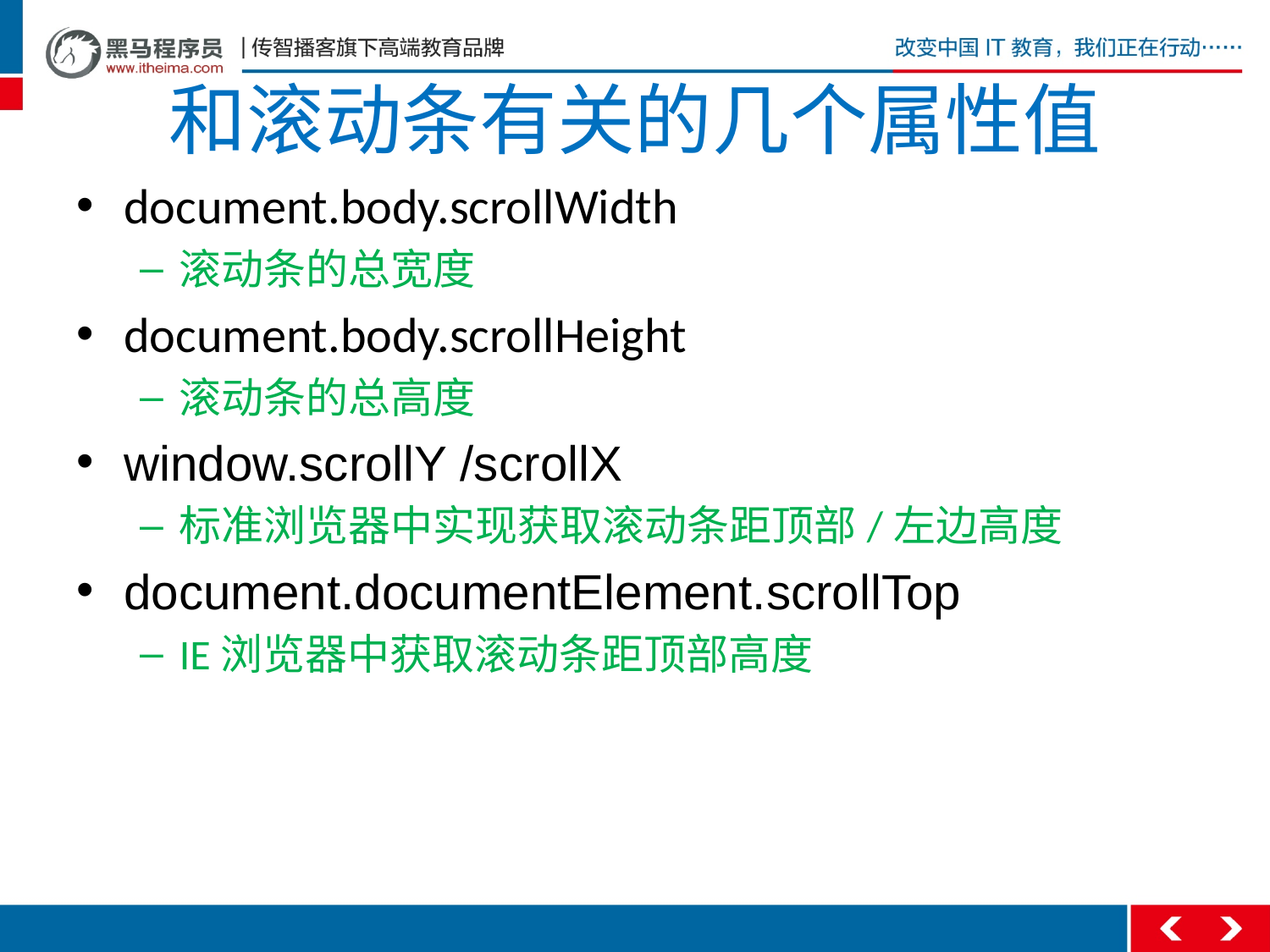

# 和滚动条有关的几个属性值
document.body.scrollWidth
滚动条的总宽度
document.body.scrollHeight
滚动条的总高度
window.scrollY /scrollX
标准浏览器中实现获取滚动条距顶部/左边高度
document.documentElement.scrollTop
IE浏览器中获取滚动条距顶部高度